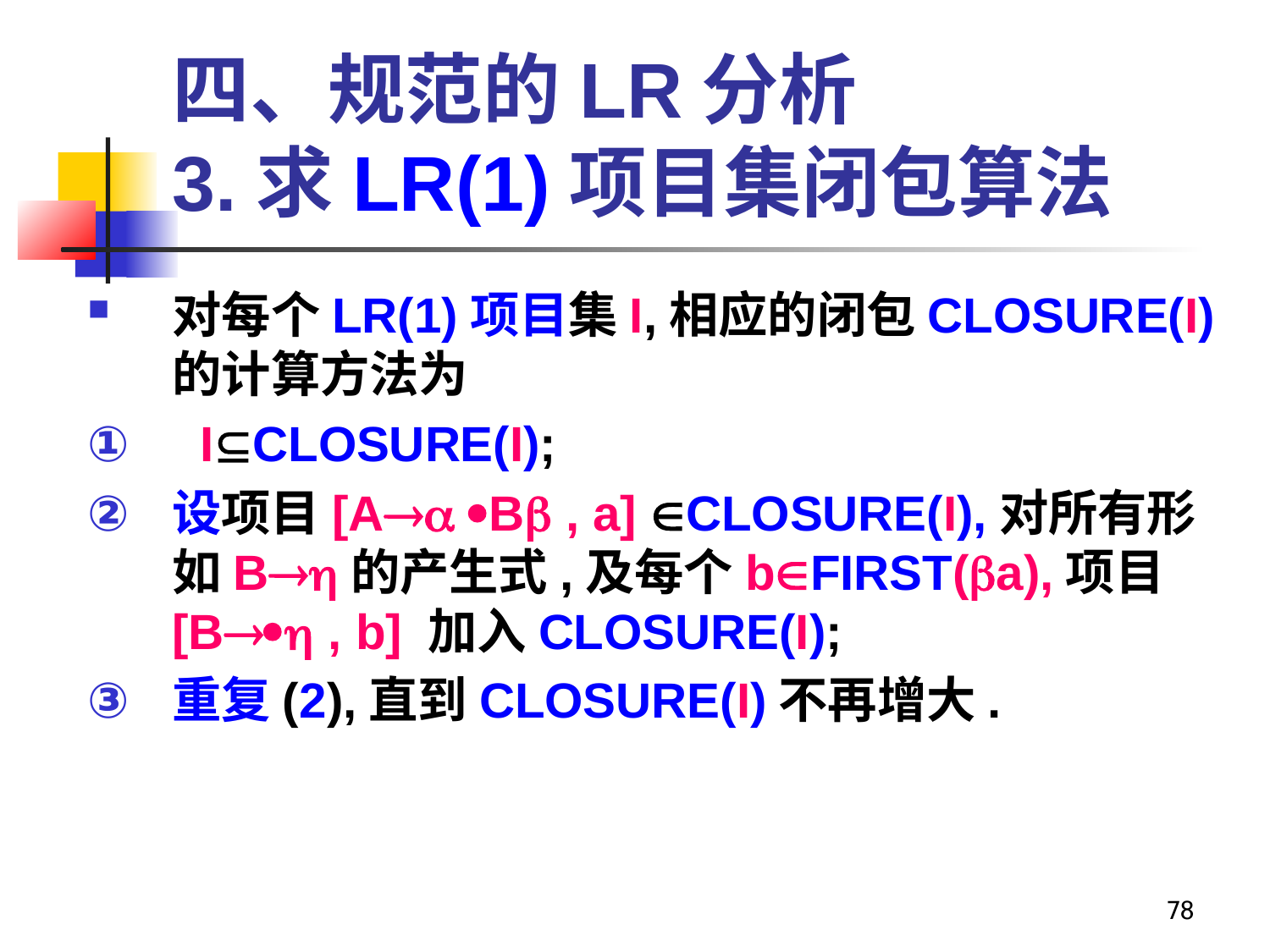

四、规范的LR分析
3.求LR(1)项目集闭包算法
对每个LR(1)项目集I,相应的闭包CLOSURE(I)的计算方法为
  I⊆CLOSURE(I);
设项目[A→α •Bβ , a] ∈CLOSURE(I),对所有形如B→η的产生式,及每个b∈FIRST(βa),项目[B→•η , b] 加入CLOSURE(I);
重复(2),直到CLOSURE(I)不再增大.
78